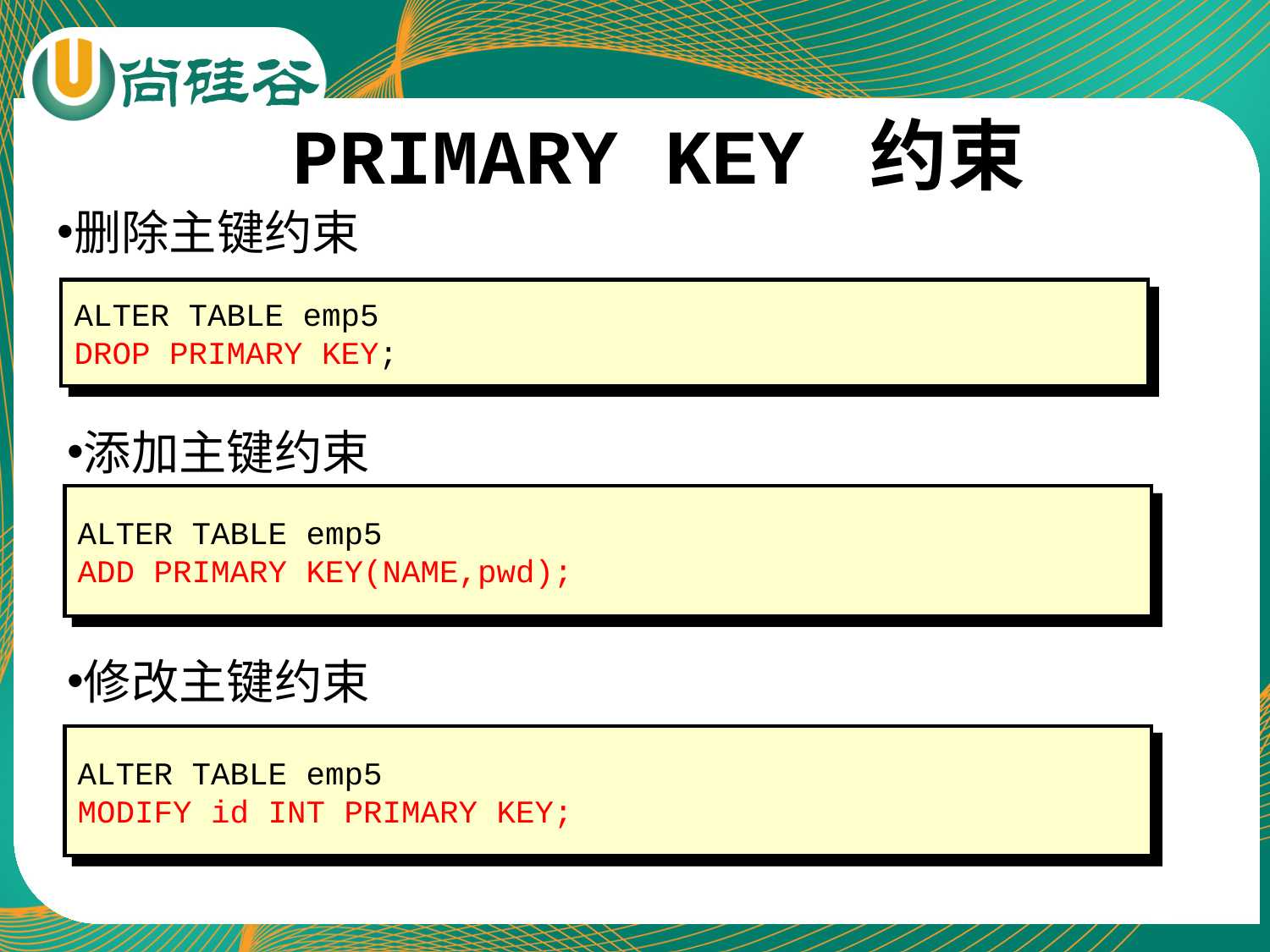

# PRIMARY KEY 约束
删除主键约束
ALTER TABLE emp5
DROP PRIMARY KEY;
添加主键约束
ALTER TABLE emp5
ADD PRIMARY KEY(NAME,pwd);
修改主键约束
ALTER TABLE emp5
MODIFY id INT PRIMARY KEY;